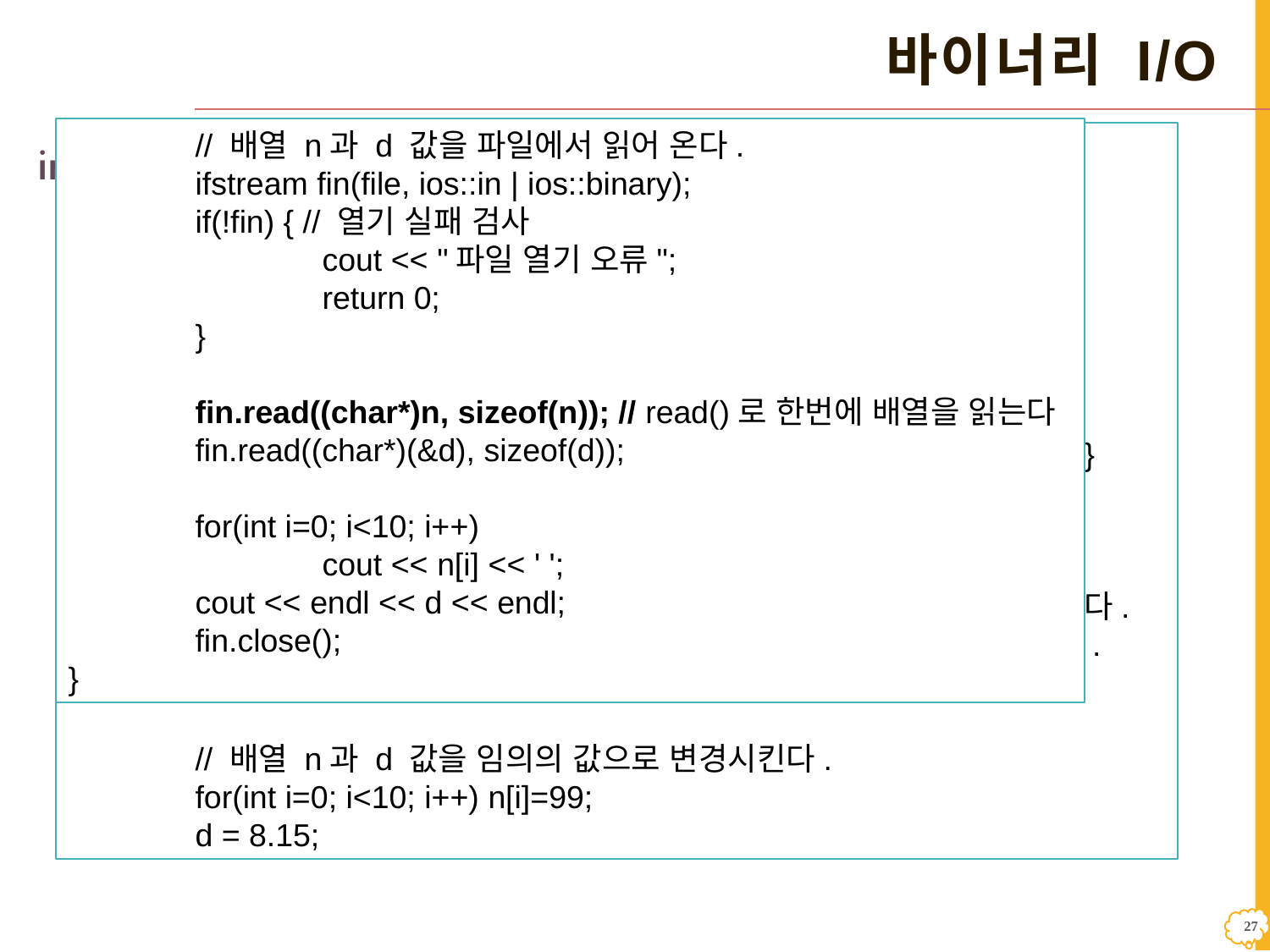

# 바이너리 I/O
	// 배열 n과 d 값을 파일에서 읽어 온다.
	ifstream fin(file, ios::in | ios::binary);
	if(!fin) { // 열기 실패 검사
		cout << "파일 열기 오류";
		return 0;
	}

	fin.read((char*)n, sizeof(n)); // read()로 한번에 배열을 읽는다
	fin.read((char*)(&d), sizeof(d));

	for(int i=0; i<10; i++)
		cout << n[i] << ' ';
	cout << endl << d << endl;
	fin.close();
}
#include <fstream>

int main() {
	char* file = "c:\\temp\\data.dat"; 	ofstream fout;

 // 읽기 모드로 파일 열기, 바이너리 I/O 모드 설정
	fout.open(file, ios::out | ios::binary);
	if(!fout) { // 열기 실패 검사
		cout << "파일 열기 오류"; 		return 0; 	}

	int n[] = {0,1,2,3,4,5,6,7,8,9};
	double d = 3.15;
	fout.write((char*)n, sizeof(n)); // int 배열 n을 한번에 파일에 쓴다.
	fout.write((char*)(&d), sizeof(d)); // double 값 하나를 파일에 쓴다.
	fout.close();

	// 배열 n과 d 값을 임의의 값으로 변경시킨다.
	for(int i=0; i<10; i++) n[i]=99;
	d = 8.15;
int 배열과 double 값을 바이너리 파일에 저장하고 읽기
27